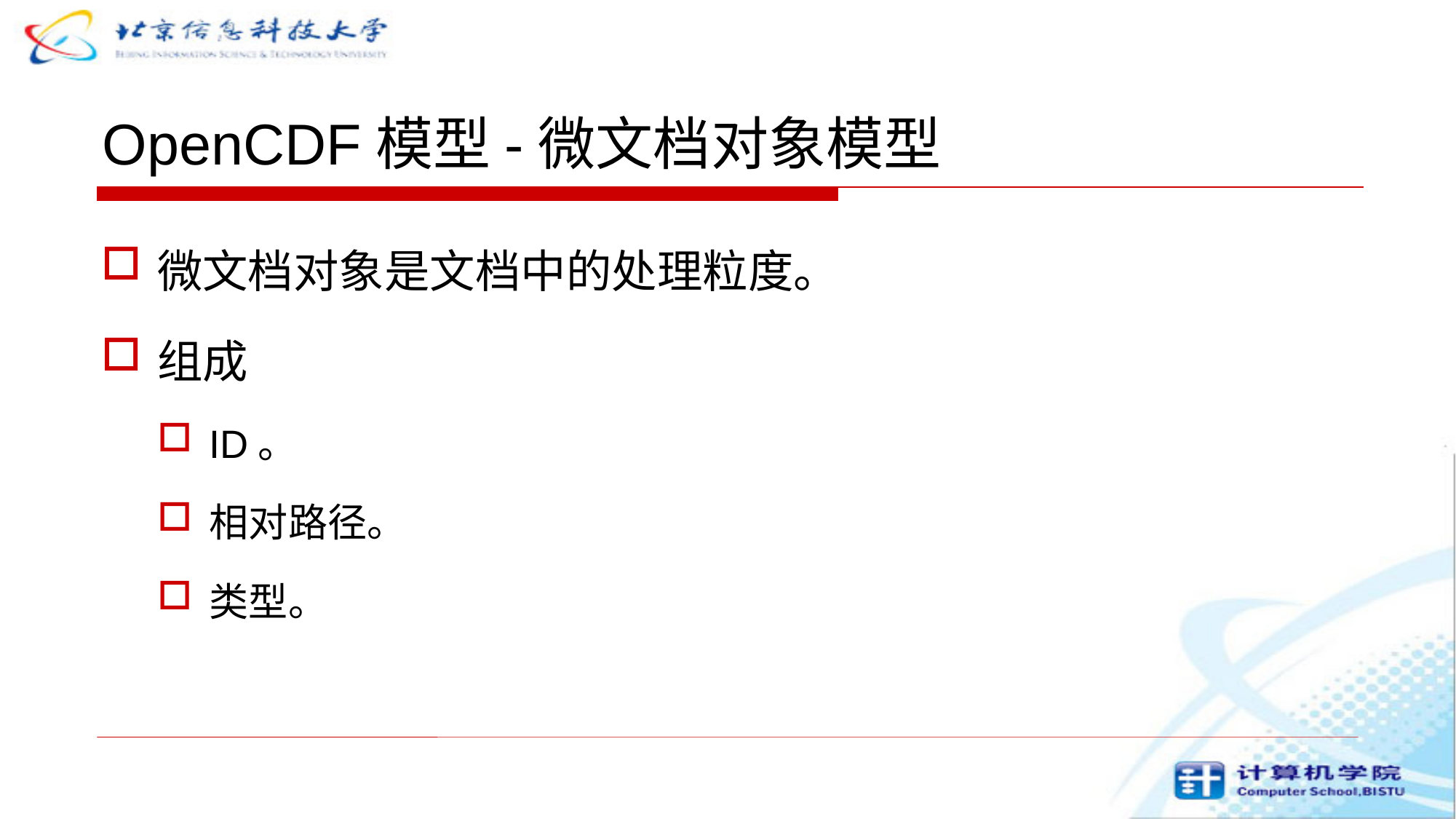

# OpenCDF模型-微文档对象模型
微文档对象是文档中的处理粒度。
组成
ID。
相对路径。
类型。